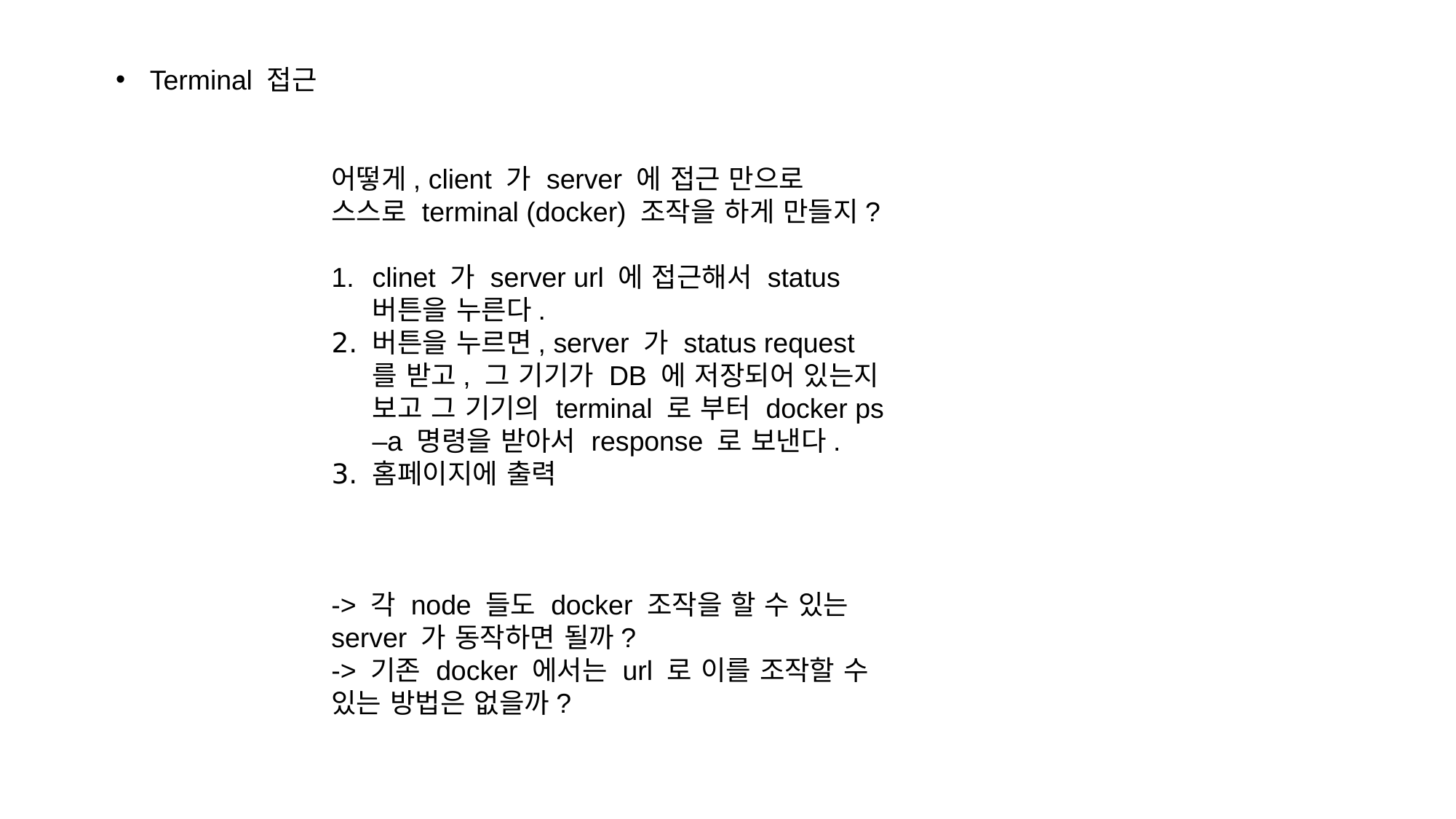

Terminal 접근
어떻게, client 가 server 에 접근 만으로
스스로 terminal (docker) 조작을 하게 만들지?

clinet 가 server url 에 접근해서 status 버튼을 누른다.
버튼을 누르면, server 가 status request 를 받고, 그 기기가 DB 에 저장되어 있는지 보고 그 기기의 terminal 로 부터 docker ps –a 명령을 받아서 response 로 보낸다.
홈페이지에 출력

-> 각 node 들도 docker 조작을 할 수 있는 server 가 동작하면 될까?
-> 기존 docker 에서는 url 로 이를 조작할 수 있는 방법은 없을까?